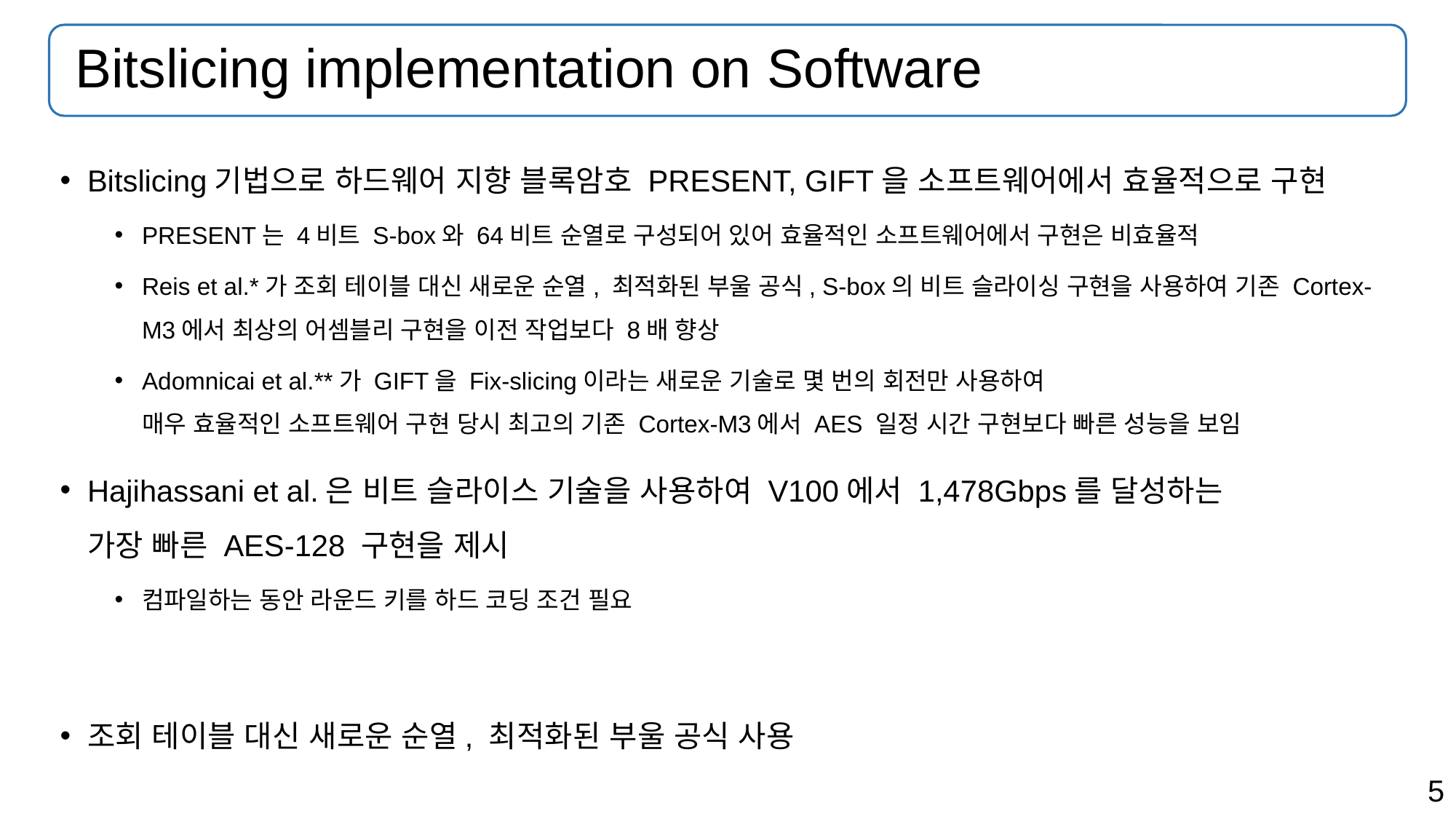

# Bitslicing implementation on Software
Bitslicing기법으로 하드웨어 지향 블록암호 PRESENT, GIFT을 소프트웨어에서 효율적으로 구현
PRESENT는 4비트 S-box와 64비트 순열로 구성되어 있어 효율적인 소프트웨어에서 구현은 비효율적
Reis et al.*가 조회 테이블 대신 새로운 순열, 최적화된 부울 공식, S-box의 비트 슬라이싱 구현을 사용하여 기존 Cortex-M3에서 최상의 어셈블리 구현을 이전 작업보다 8배 향상
Adomnicai et al.**가 GIFT을 Fix-slicing이라는 새로운 기술로 몇 번의 회전만 사용하여
매우 효율적인 소프트웨어 구현 당시 최고의 기존 Cortex-M3에서 AES 일정 시간 구현보다 빠른 성능을 보임
Hajihassani et al.은 비트 슬라이스 기술을 사용하여 V100에서 1,478Gbps를 달성하는
가장 빠른 AES-128 구현을 제시
컴파일하는 동안 라운드 키를 하드 코딩 조건 필요

조회 테이블 대신 새로운 순열, 최적화된 부울 공식 사용